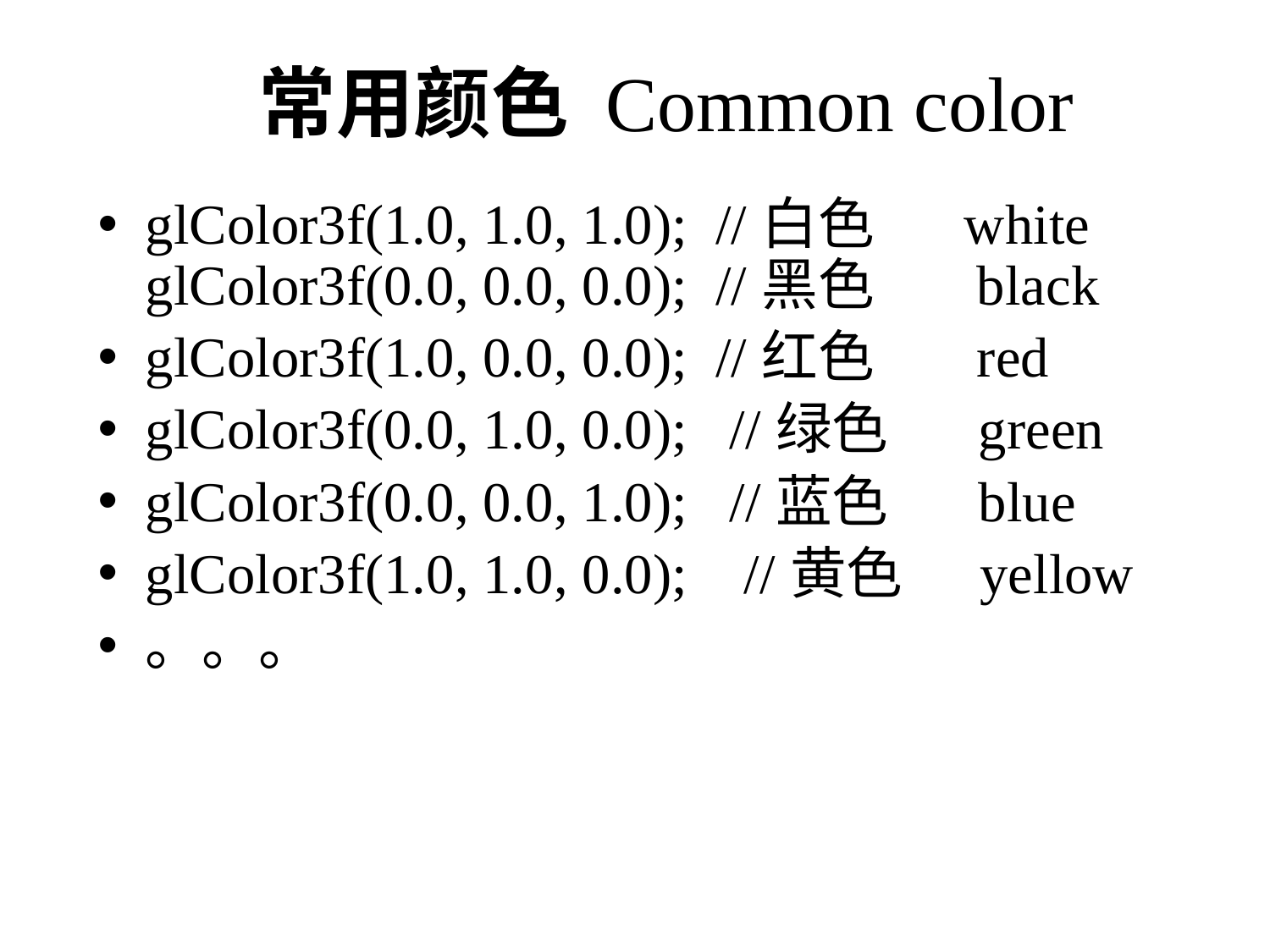

# 常用颜色 Common color
glColor3f(1.0, 1.0, 1.0);  //白色      white       glColor3f(0.0, 0.0, 0.0);  //黑色       black
glColor3f(1.0, 0.0, 0.0);  //红色       red
glColor3f(0.0, 1.0, 0.0);   //绿色      green
glColor3f(0.0, 0.0, 1.0);   //蓝色      blue
glColor3f(1.0, 1.0, 0.0);    //黄色     yellow
。。。
46